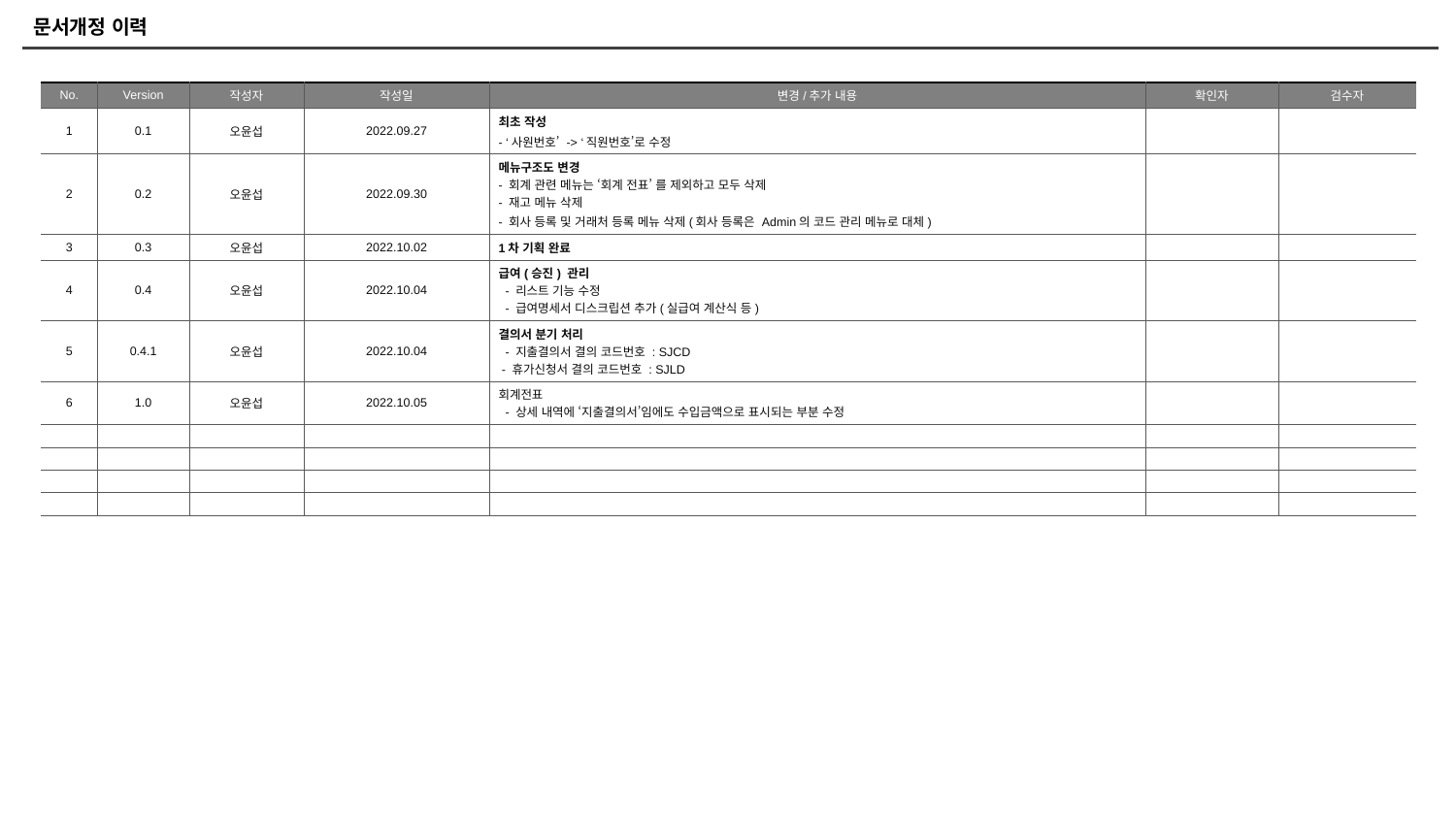

# 문서개정 이력
| No. | Version | 작성자 | 작성일 | 변경/추가 내용 | 확인자 | 검수자 |
| --- | --- | --- | --- | --- | --- | --- |
| 1 | 0.1 | 오윤섭 | 2022.09.27 | 최초 작성 - ‘사원번호’ -> ‘직원번호’로 수정 |  |  |
| 2 | 0.2 | 오윤섭 | 2022.09.30 | 메뉴구조도 변경 - 회계 관련 메뉴는 ‘회계 전표’ 를 제외하고 모두 삭제 - 재고 메뉴 삭제 - 회사 등록 및 거래처 등록 메뉴 삭제(회사 등록은 Admin의 코드 관리 메뉴로 대체) |  |  |
| 3 | 0.3 | 오윤섭 | 2022.10.02 | 1차 기획 완료 |  |  |
| 4 | 0.4 | 오윤섭 | 2022.10.04 | 급여(승진) 관리 - 리스트 기능 수정 - 급여명세서 디스크립션 추가(실급여 계산식 등) |  |  |
| 5 | 0.4.1 | 오윤섭 | 2022.10.04 | 결의서 분기 처리 - 지출결의서 결의 코드번호 : SJCD - 휴가신청서 결의 코드번호 : SJLD |  |  |
| 6 | 1.0 | 오윤섭 | 2022.10.05 | 회계전표 - 상세 내역에 ‘지출결의서’임에도 수입금액으로 표시되는 부분 수정 |  |  |
|  |  |  |  |  |  |  |
|  |  |  |  |  |  |  |
|  |  |  |  |  |  |  |
|  |  |  |  |  |  |  |